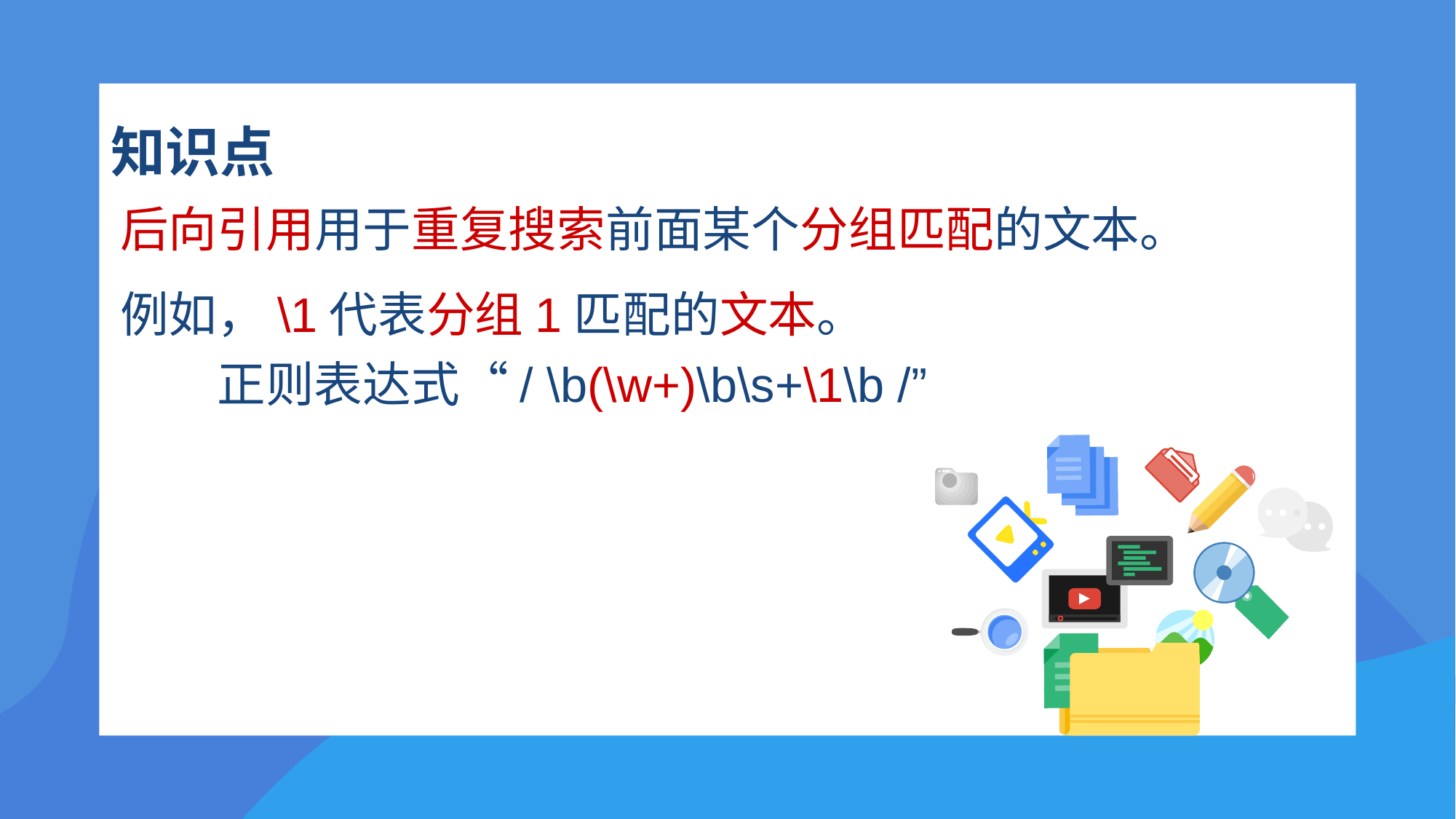

# 知识点
后向引用用于重复搜索前面某个分组匹配的文本。
例如，\1代表分组1匹配的文本。　　　　　　　　　　　正则表达式“/ \b(\w+)\b\s+\1\b /”